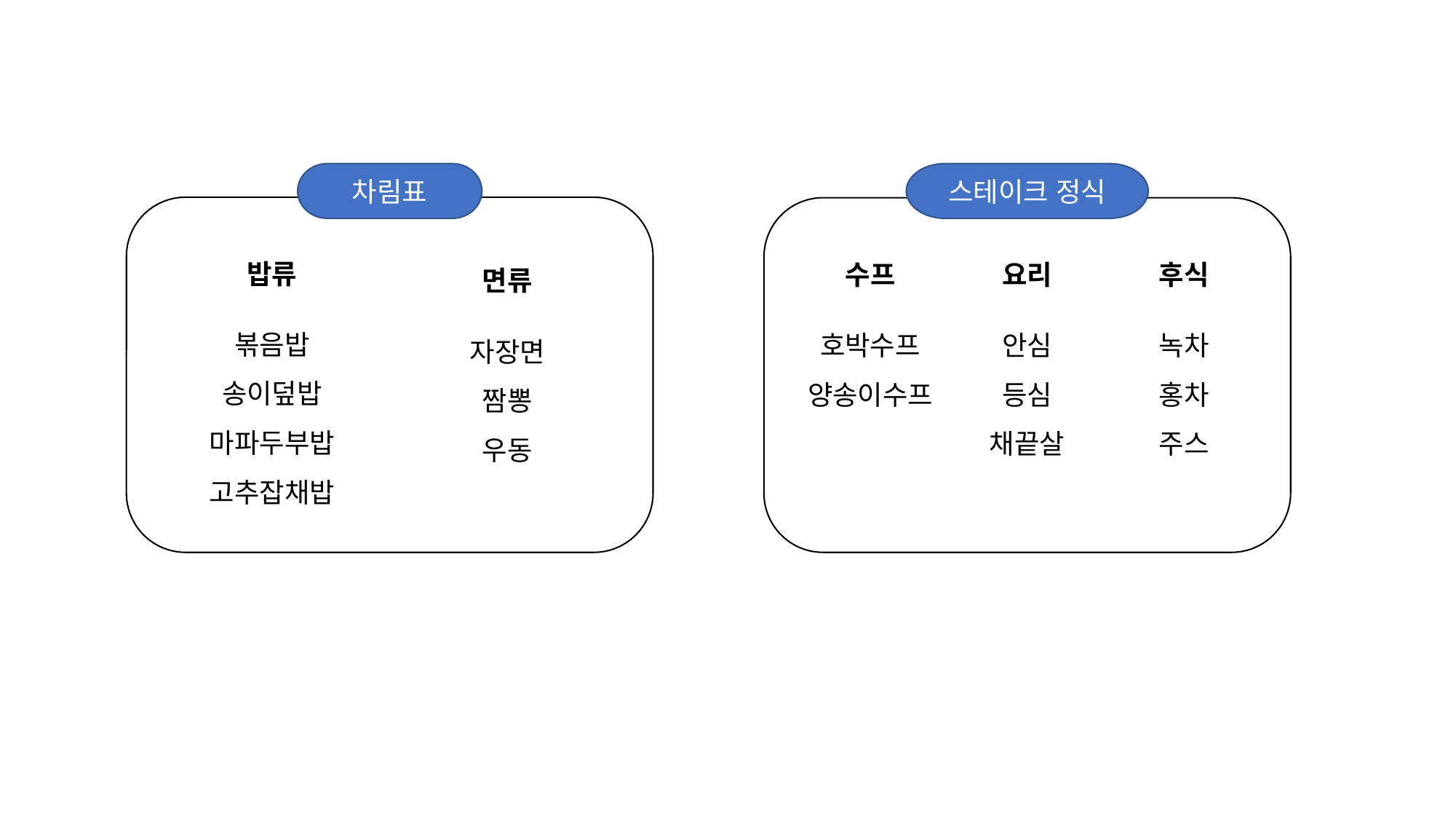

차림표
스테이크 정식

밥류

볶음밥
송이덮밥
마파두부밥
고추잡채밥

면류

자장면
짬뽕
우동
수프

호박수프
양송이수프

요리

안심
등심
채끝살

후식

녹차
홍차
주스